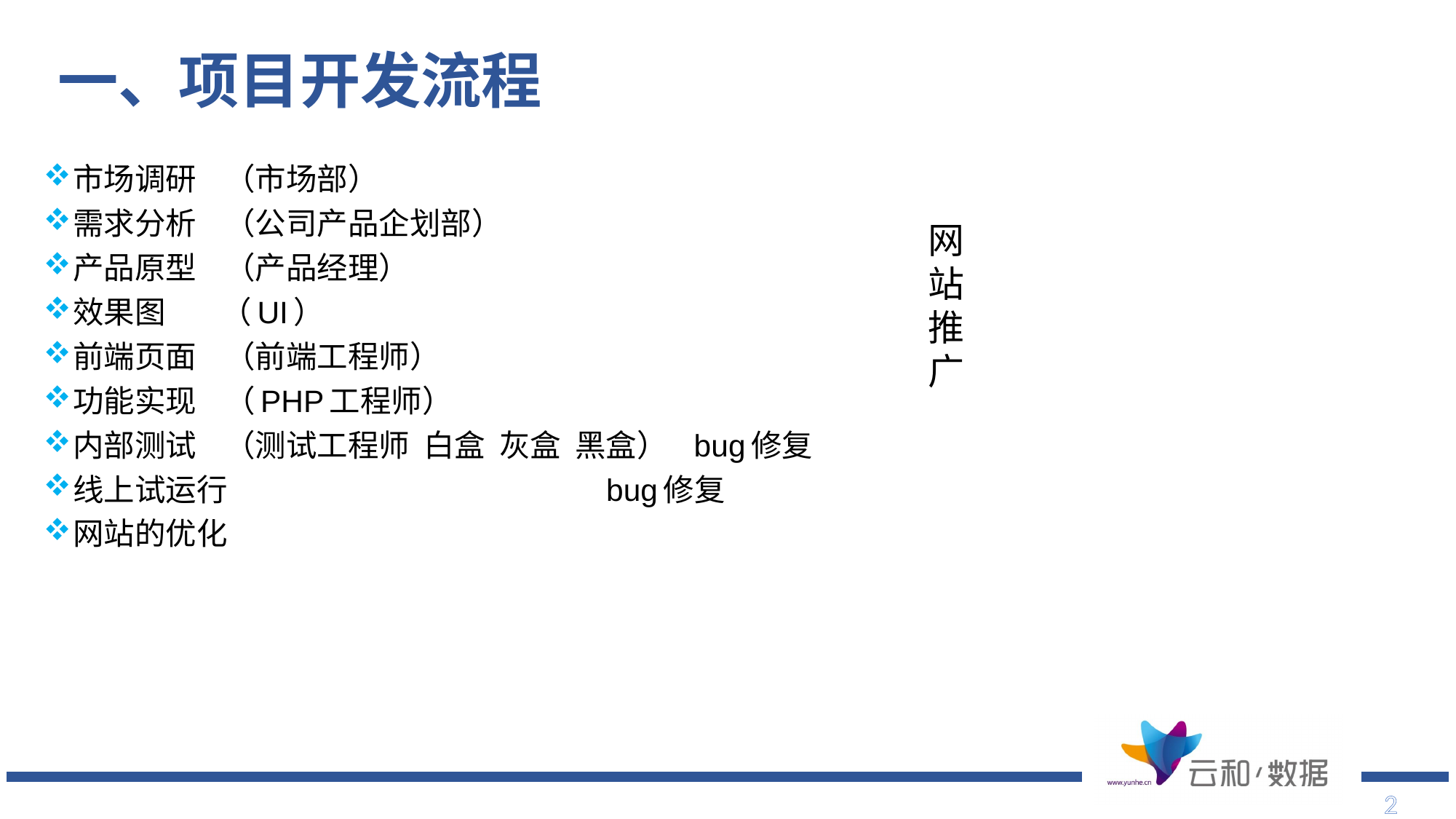

# 一、项目开发流程
市场调研    （市场部）
需求分析    （公司产品企划部）
产品原型    （产品经理）
效果图        （UI）
前端页面    （前端工程师）
功能实现    （PHP工程师）
内部测试    （测试工程师  白盒  灰盒  黑盒）   bug修复
线上试运行                                                      bug修复
网站的优化

网
站
推
广